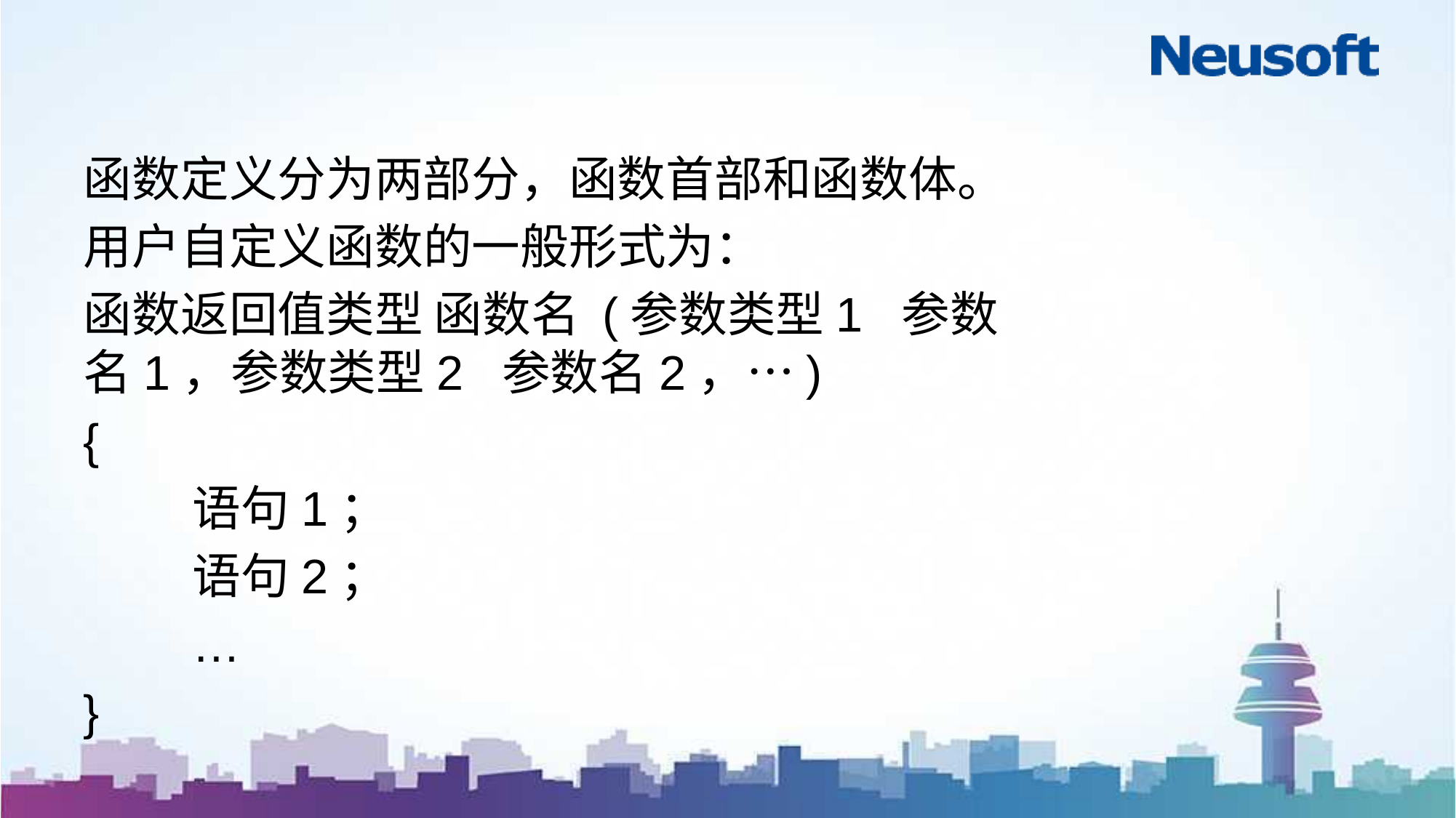

函数定义分为两部分，函数首部和函数体。
用户自定义函数的一般形式为：
函数返回值类型 函数名 (参数类型1  参数名1，参数类型2  参数名2，…)
{
 	语句1；
 	语句2；
 	…
}